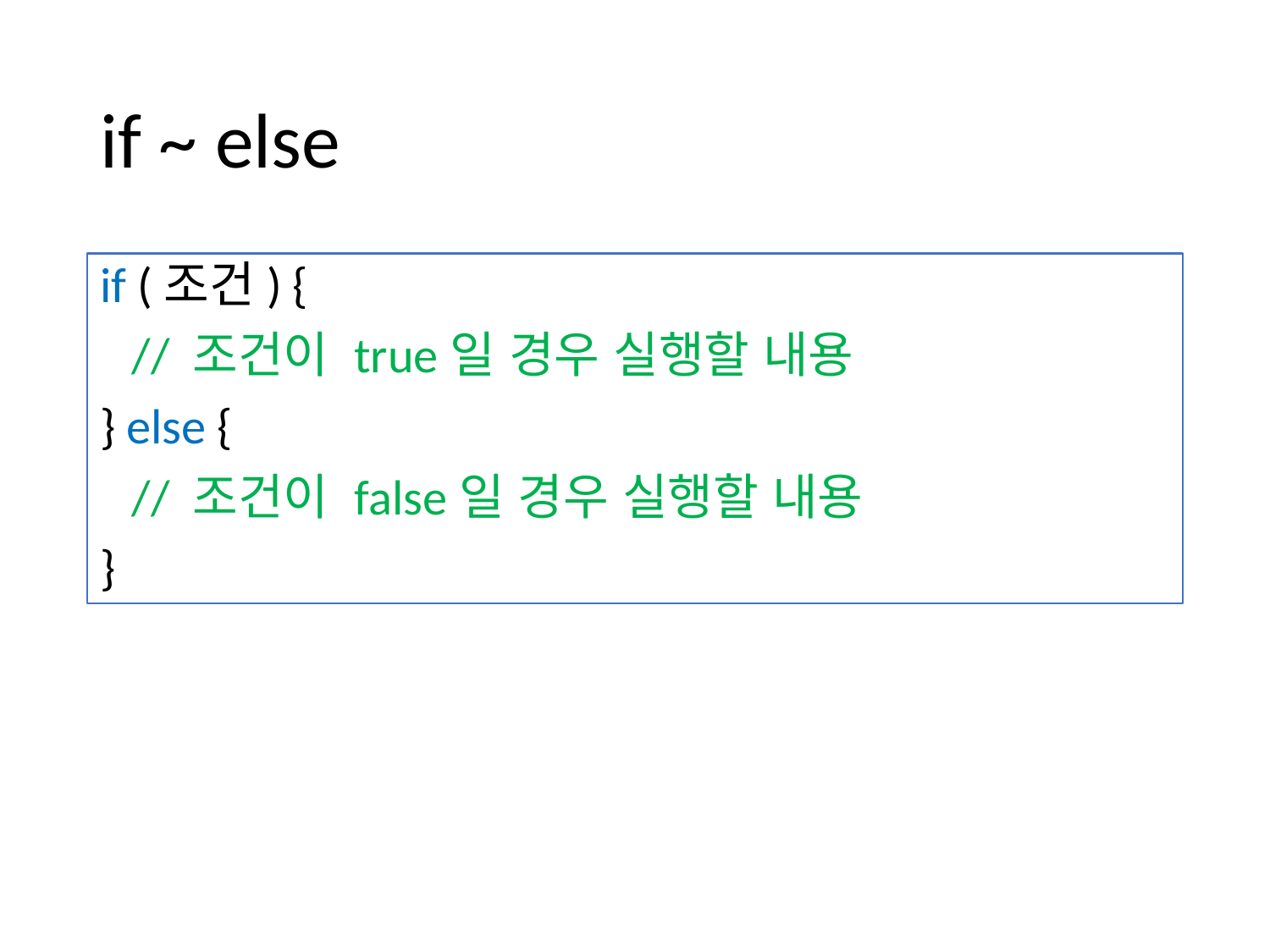

# if ~ else
if (조건) {
	// 조건이 true일 경우 실행할 내용
} else {
	// 조건이 false일 경우 실행할 내용
}